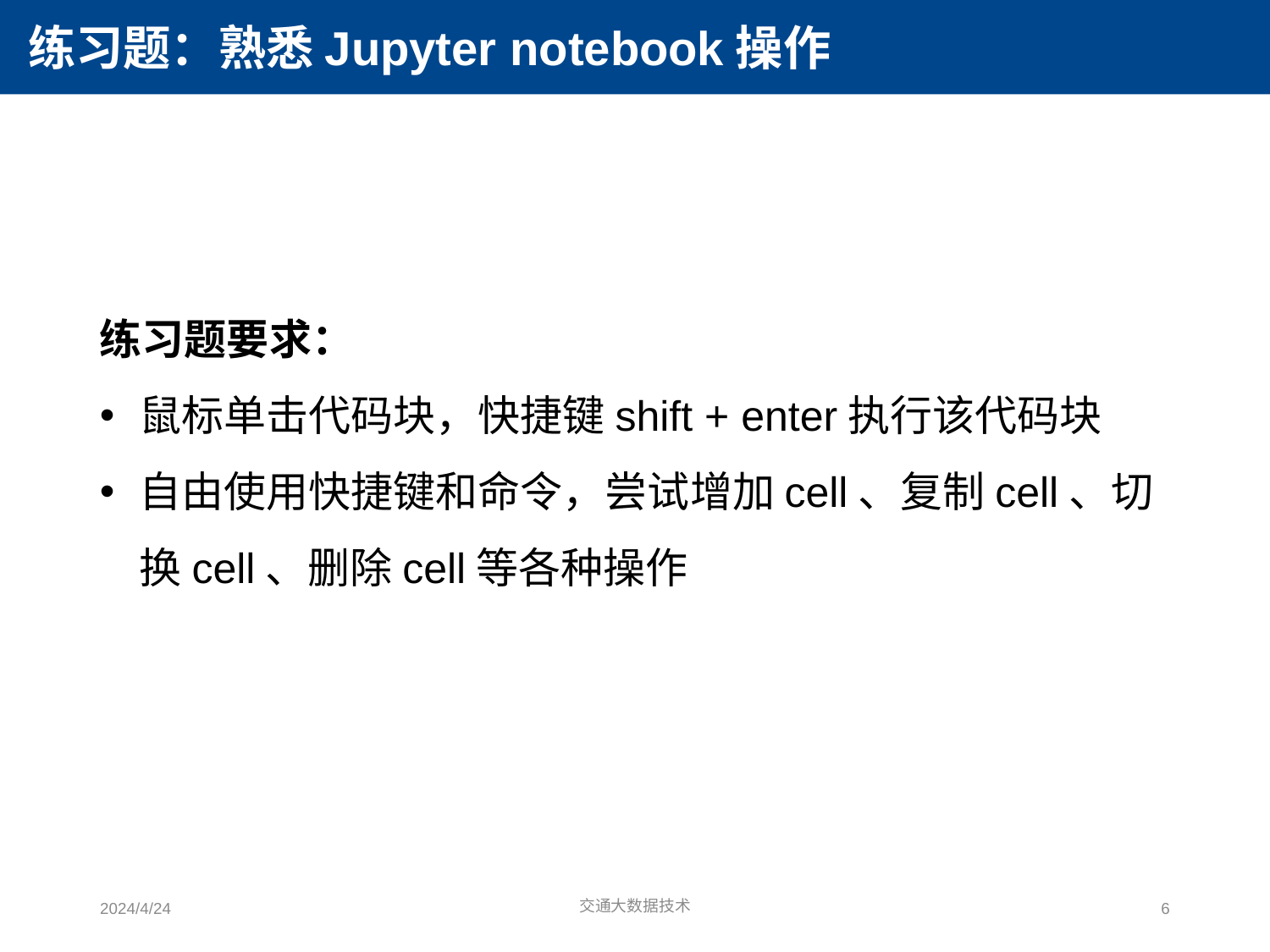

# 练习题：熟悉Jupyter notebook操作
练习题要求：
鼠标单击代码块，快捷键shift + enter执行该代码块
自由使用快捷键和命令，尝试增加cell、复制cell、切换cell、删除cell等各种操作
2024/4/24
交通大数据技术
6